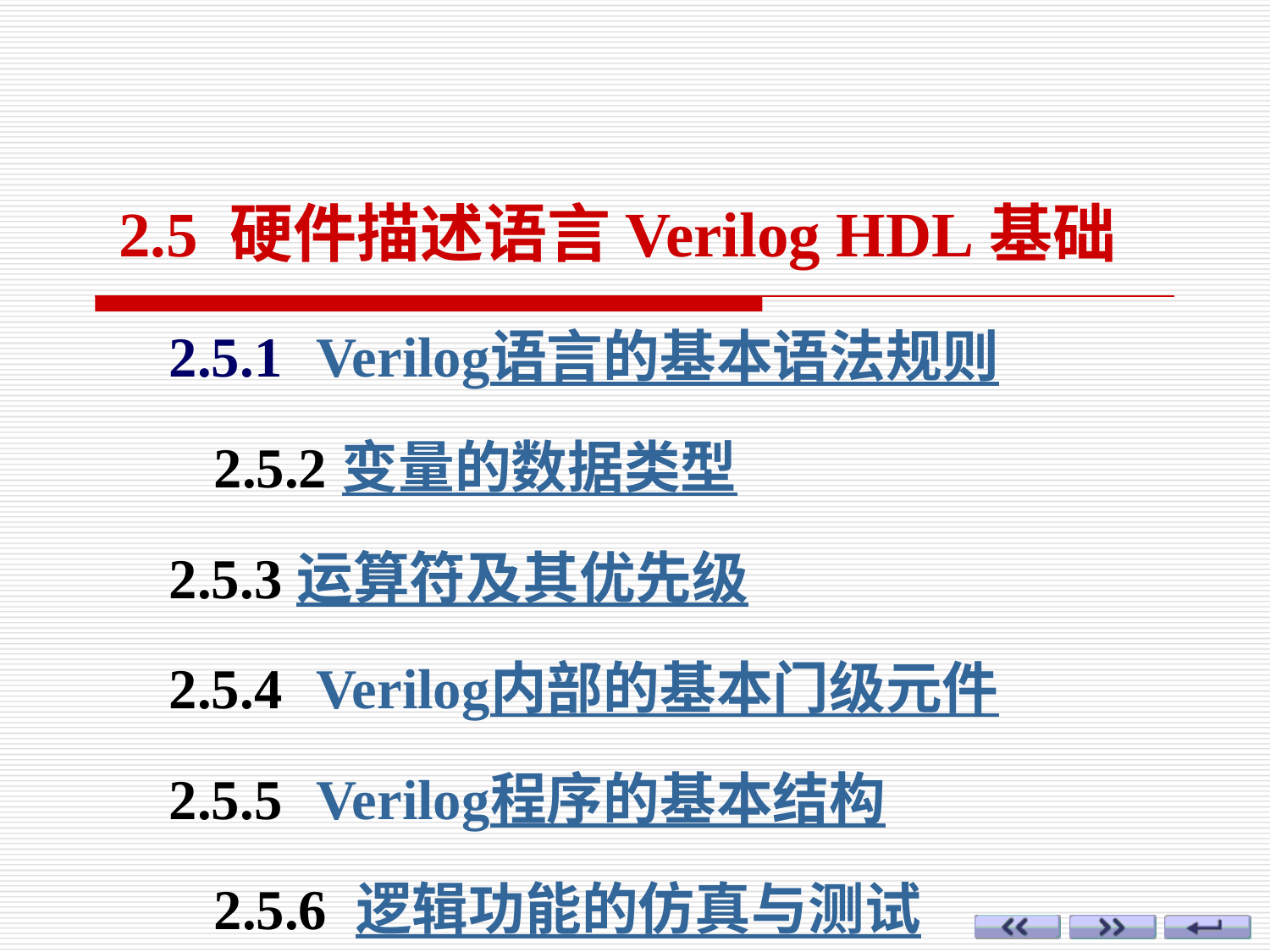

2.5 硬件描述语言Verilog HDL基础
    2.5.1 Verilog语言的基本语法规则
   2.5.2 变量的数据类型
    2.5.3 运算符及其优先级
    2.5.4 Verilog内部的基本门级元件
    2.5.5 Verilog程序的基本结构
   2.5.6  逻辑功能的仿真与测试